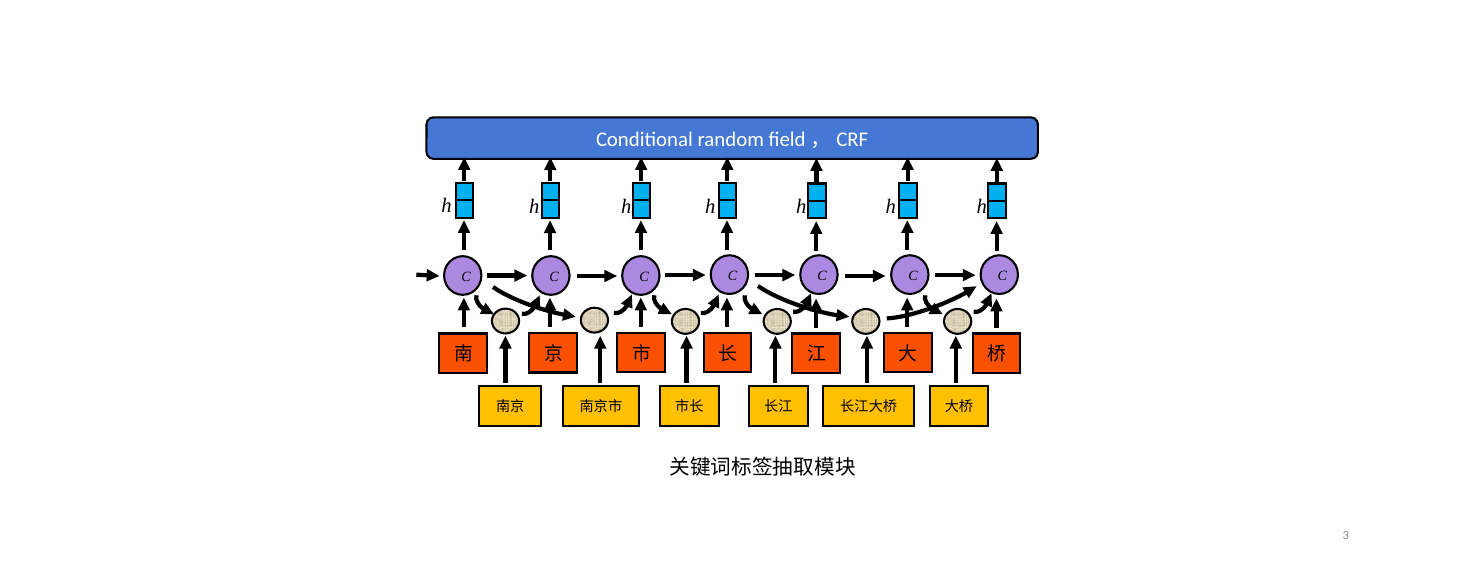

Conditional random field，CRF

h
h
h
h
h
h
h

C
C
C
C
C
C
C

长
大
市
京
南
江
桥
南京
南京市
市长
长江
长江大桥
大桥
关键词标签抽取模块
3